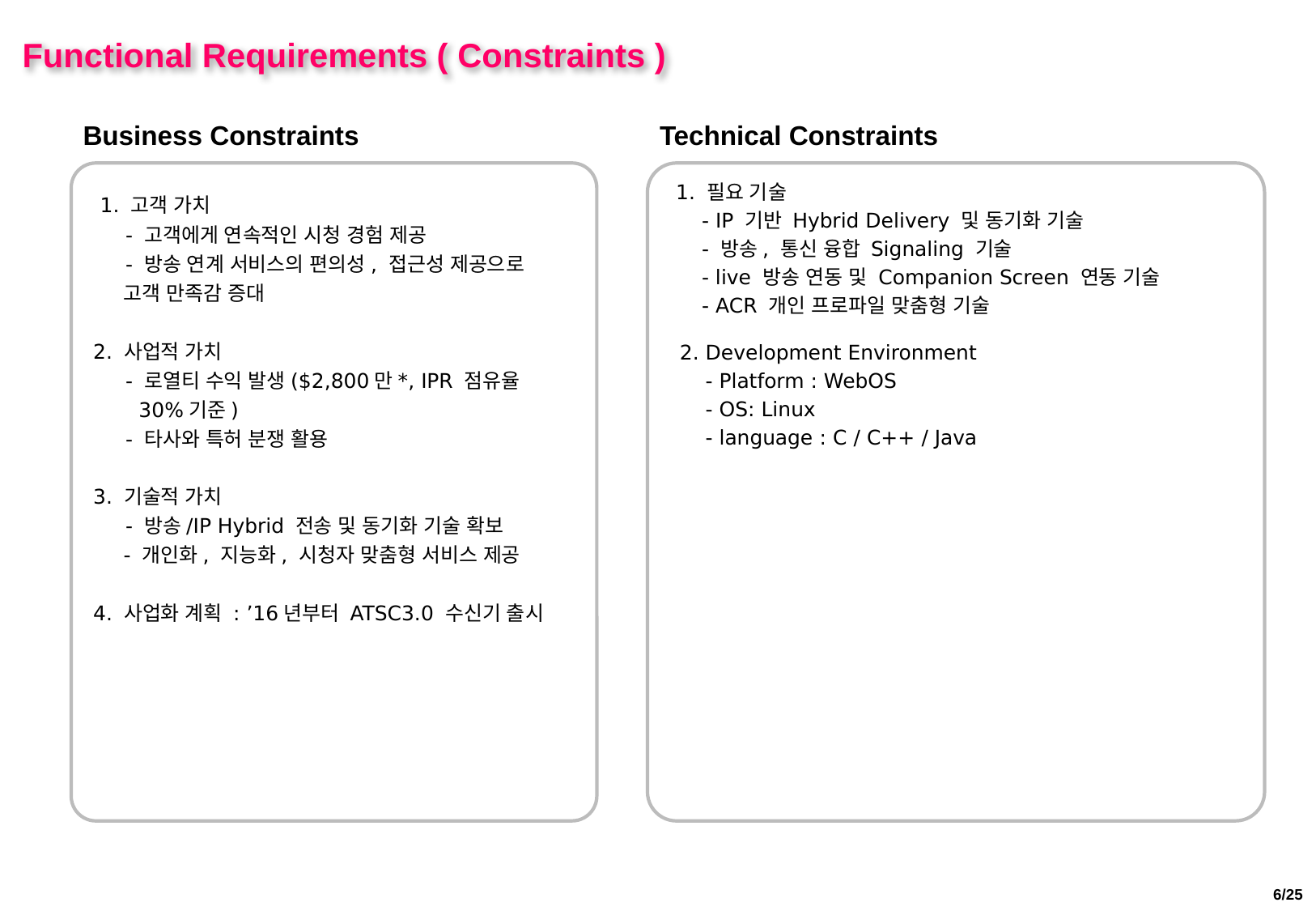

Functional Requirements ( Constraints )
Business Constraints
Technical Constraints

 1. 필요 기술
     - IP 기반 Hybrid Delivery 및 동기화 기술
     - 방송, 통신 융합 Signaling 기술
     - live 방송 연동 및 Companion Screen 연동 기술
     - ACR 개인 프로파일 맞춤형 기술
 1. 고객 가치
     - 고객에게 연속적인 시청 경험 제공
     - 방송 연계 서비스의 편의성, 접근성 제공으로 고객 만족감 증대

2. 사업적 가치
     - 로열티 수익 발생($2,800만*, IPR 점유율 30%기준)
     - 타사와 특허 분쟁 활용

3. 기술적 가치
     - 방송/IP Hybrid 전송 및 동기화 기술 확보
- 개인화, 지능화, 시청자 맞춤형 서비스 제공

4. 사업화 계획 : ’16년부터 ATSC3.0 수신기 출시
2. Development Environment
    - Platform : WebOS
    - OS: Linux
    - language : C / C++ / Java
6/25